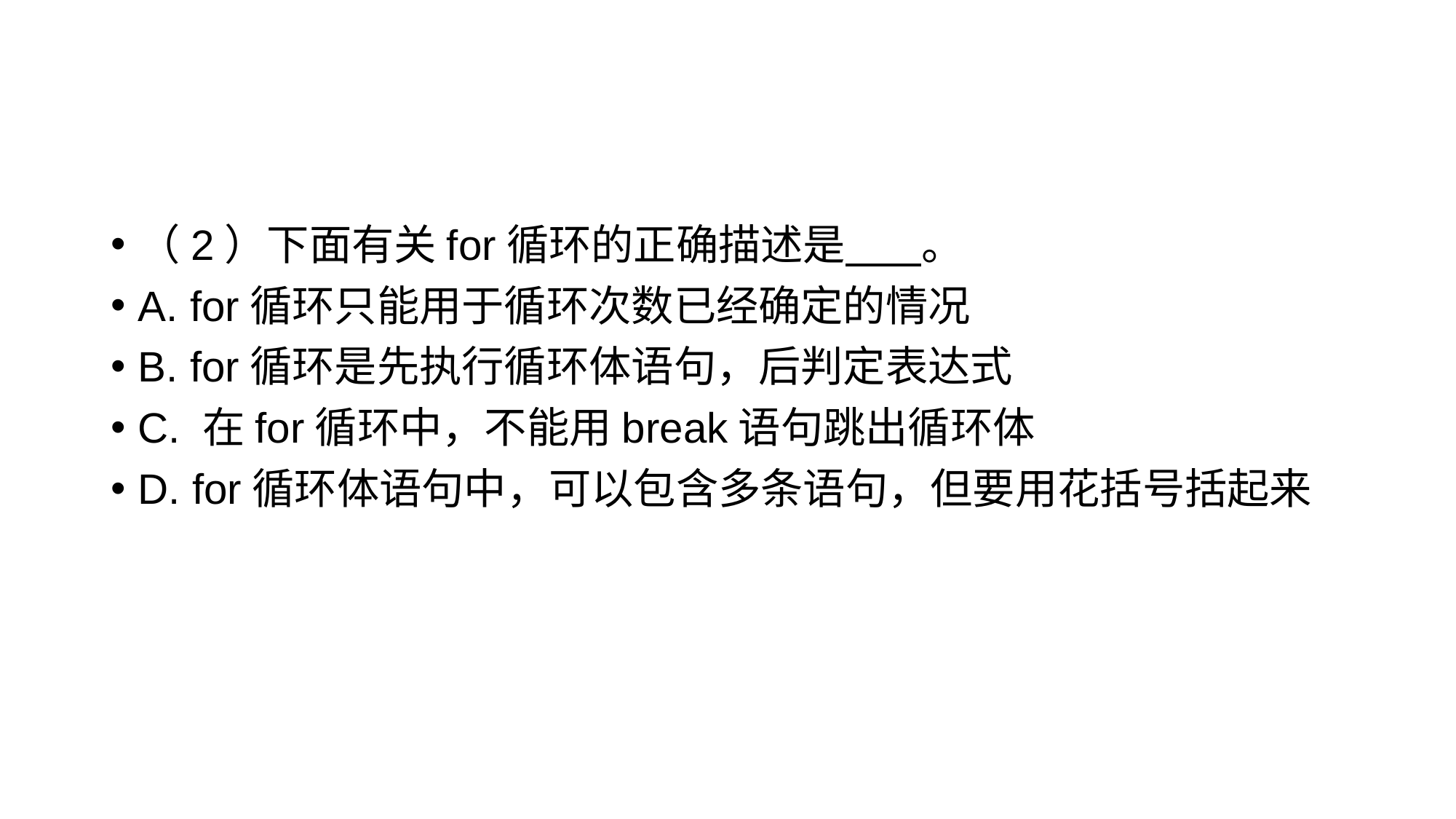

#
（2）下面有关for循环的正确描述是        。
A. for循环只能用于循环次数已经确定的情况
B. for循环是先执行循环体语句，后判定表达式
C. 在for循环中，不能用break语句跳出循环体
D. for循环体语句中，可以包含多条语句，但要用花括号括起来